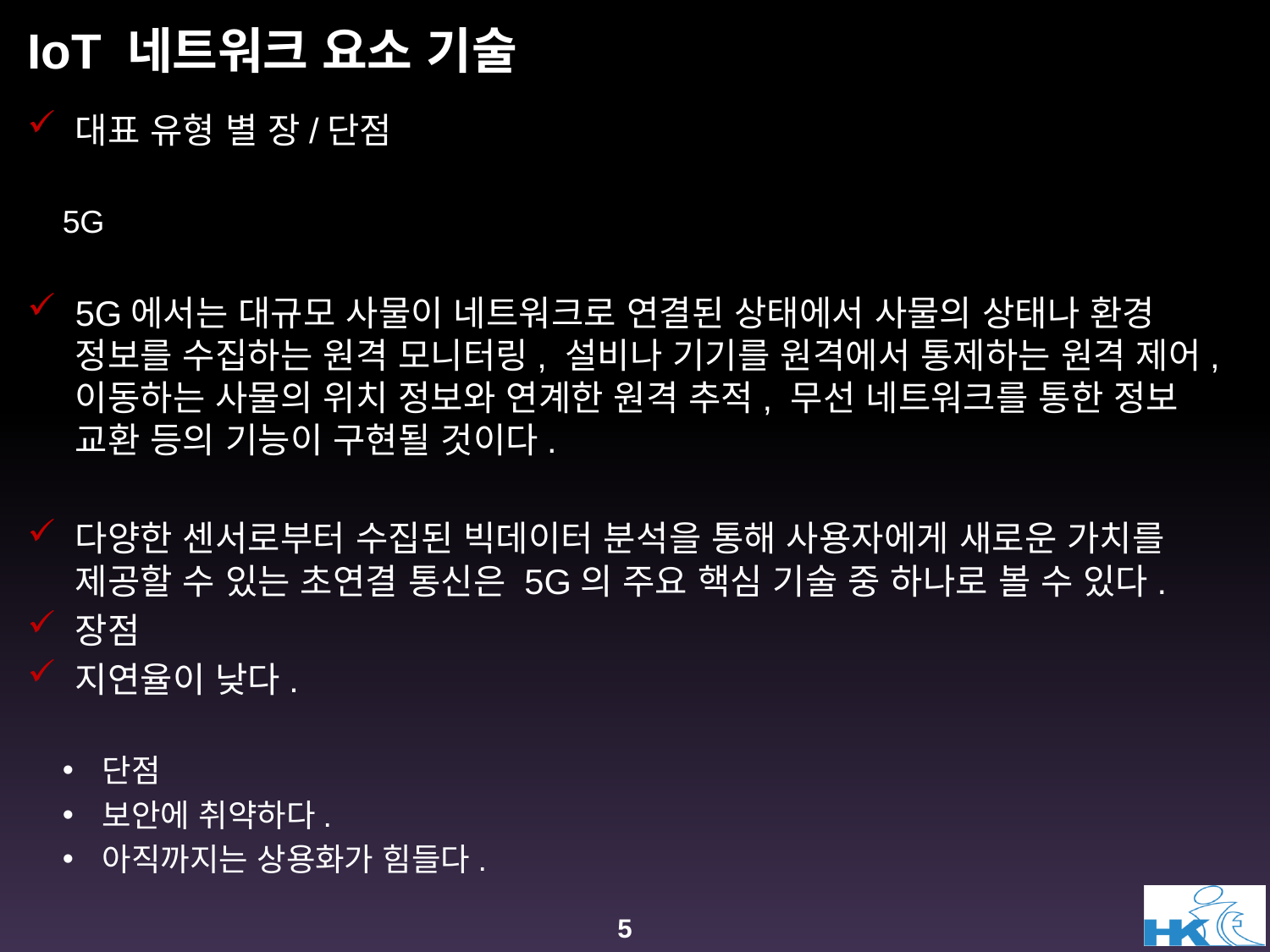

# IoT 네트워크 요소 기술
대표 유형 별 장/단점

5G

5G에서는 대규모 사물이 네트워크로 연결된 상태에서 사물의 상태나 환경 정보를 수집하는 원격 모니터링, 설비나 기기를 원격에서 통제하는 원격 제어, 이동하는 사물의 위치 정보와 연계한 원격 추적, 무선 네트워크를 통한 정보 교환 등의 기능이 구현될 것이다.

다양한 센서로부터 수집된 빅데이터 분석을 통해 사용자에게 새로운 가치를 제공할 수 있는 초연결 통신은 5G의 주요 핵심 기술 중 하나로 볼 수 있다.
장점
지연율이 낮다.

단점
보안에 취약하다.
아직까지는 상용화가 힘들다.

5